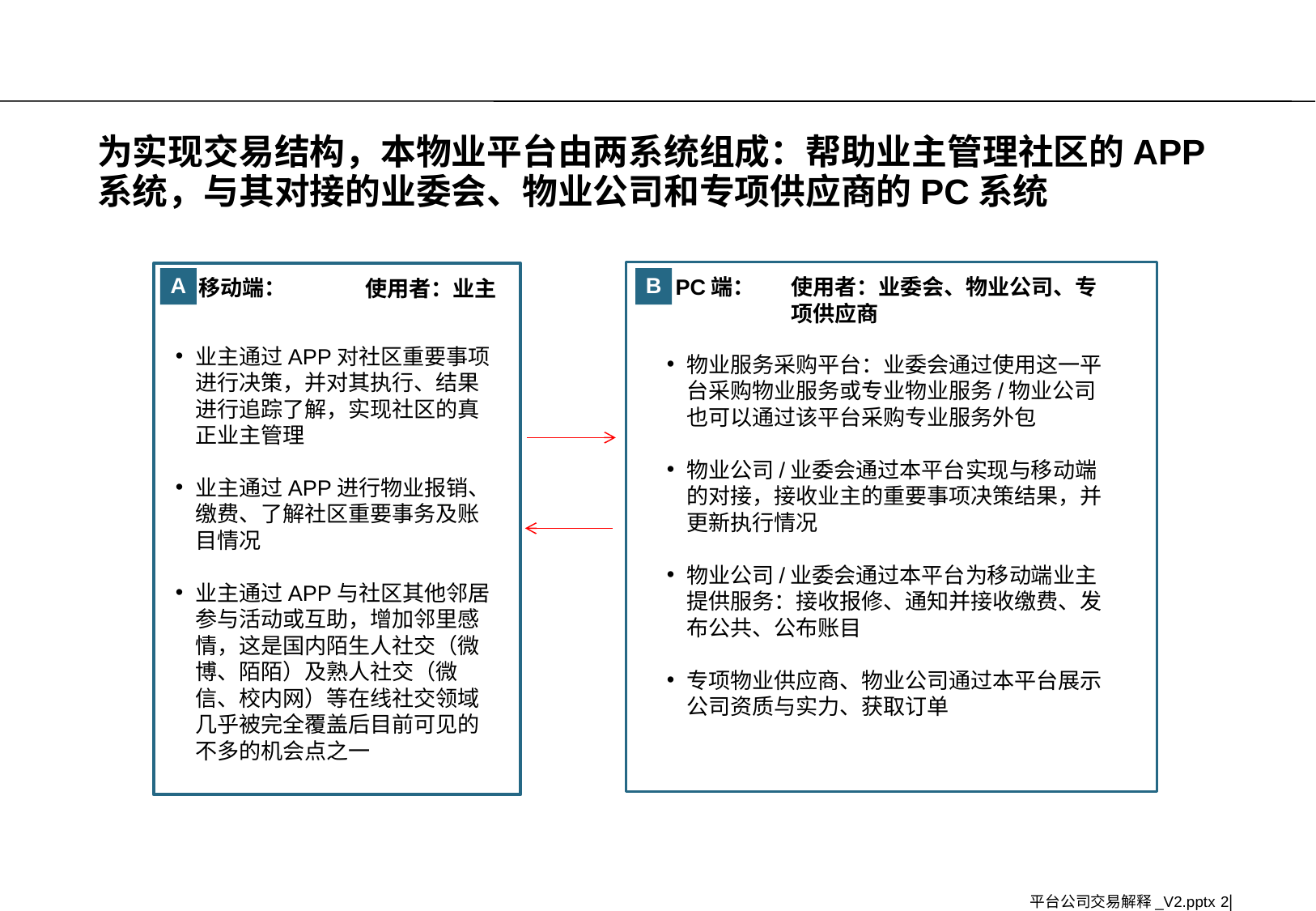

# 为实现交易结构，本物业平台由两系统组成：帮助业主管理社区的APP系统，与其对接的业委会、物业公司和专项供应商的PC系统

使用者：业委会、物业公司、专项供应商
A
B
使用者：业主
PC端：
移动端：
业主通过APP对社区重要事项进行决策，并对其执行、结果进行追踪了解，实现社区的真正业主管理

业主通过APP进行物业报销、缴费、了解社区重要事务及账目情况

业主通过APP与社区其他邻居参与活动或互助，增加邻里感情，这是国内陌生人社交（微博、陌陌）及熟人社交（微信、校内网）等在线社交领域几乎被完全覆盖后目前可见的不多的机会点之一
物业服务采购平台：业委会通过使用这一平台采购物业服务或专业物业服务/物业公司也可以通过该平台采购专业服务外包

物业公司/业委会通过本平台实现与移动端的对接，接收业主的重要事项决策结果，并更新执行情况

物业公司/业委会通过本平台为移动端业主提供服务：接收报修、通知并接收缴费、发布公共、公布账目

专项物业供应商、物业公司通过本平台展示公司资质与实力、获取订单
Document number
2